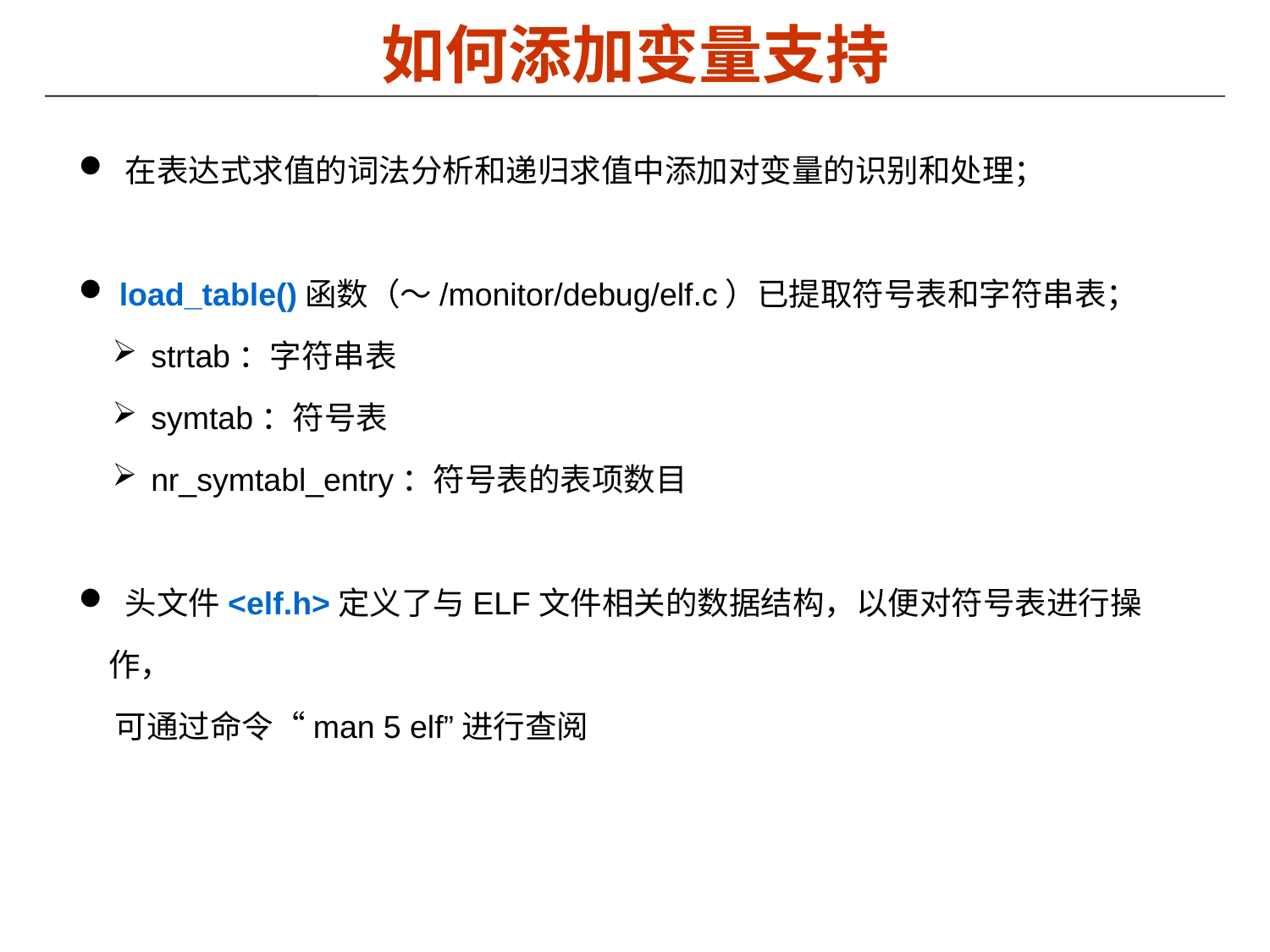

# 如何添加变量支持
 在表达式求值的词法分析和递归求值中添加对变量的识别和处理；

 load_table()函数（～/monitor/debug/elf.c）已提取符号表和字符串表；
 strtab：字符串表
 symtab：符号表
 nr_symtabl_entry：符号表的表项数目

 头文件<elf.h>定义了与ELF文件相关的数据结构，以便对符号表进行操作，
    可通过命令“man 5 elf”进行查阅